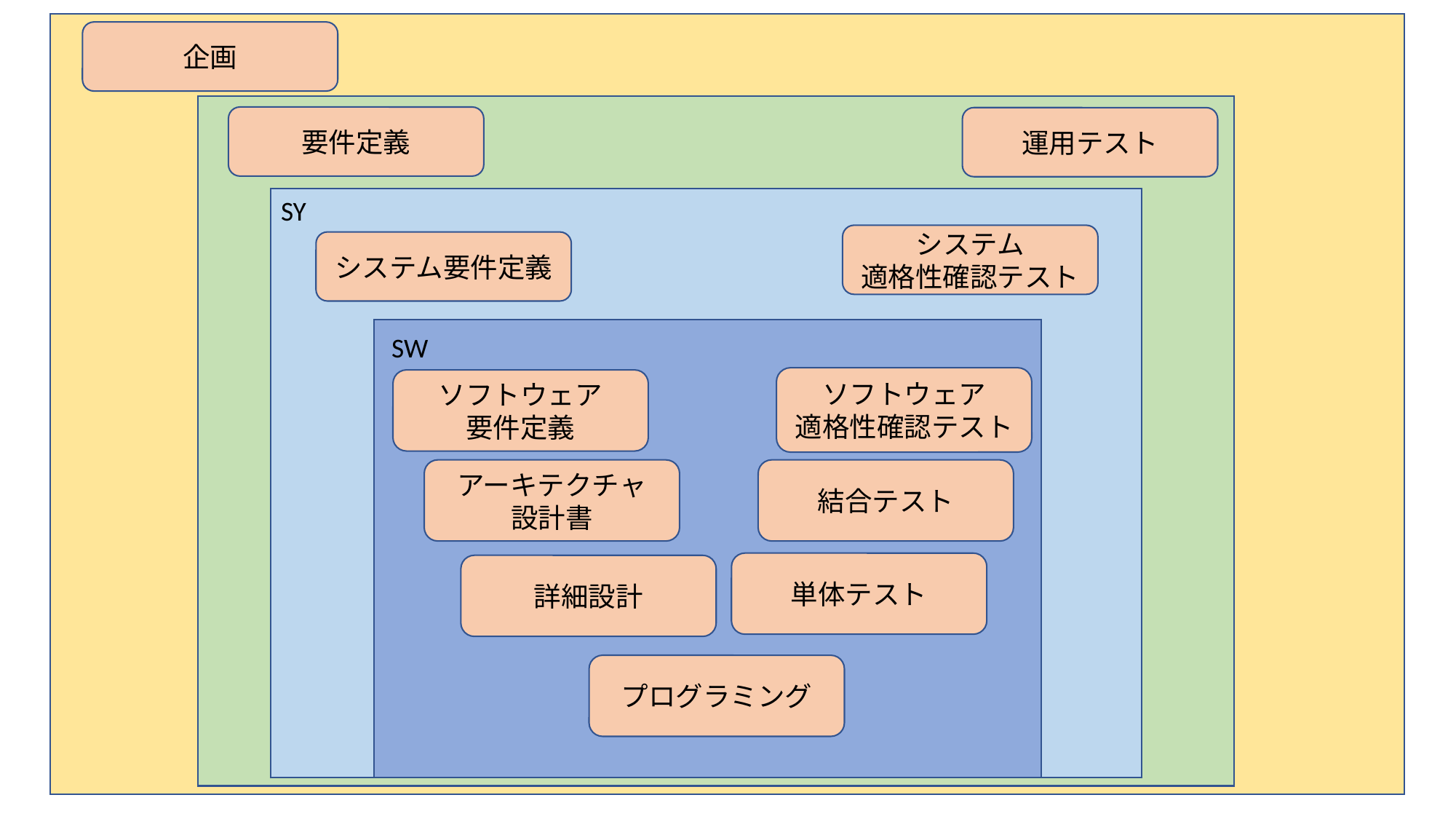

企画

要件定義
運用テスト

SY
システム
適格性確認テスト
システム要件定義

SW
ソフトウェア
適格性確認テスト
ソフトウェア
要件定義
結合テスト
アーキテクチャ
設計書
単体テスト
詳細設計
プログラミング